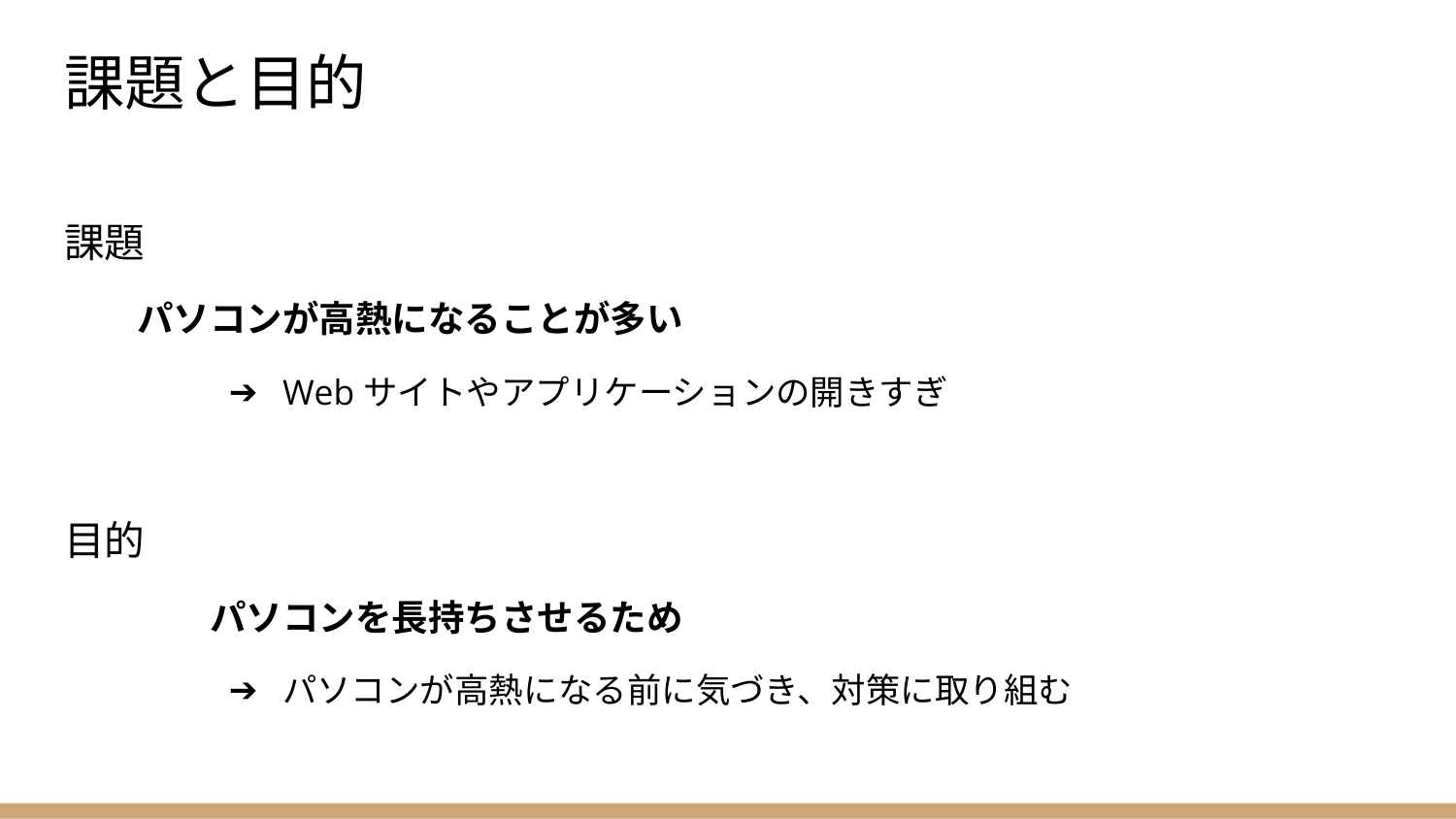

# 課題と目的
課題
パソコンが高熱になることが多い
Webサイトやアプリケーションの開きすぎ

目的
	パソコンを長持ちさせるため
パソコンが高熱になる前に気づき、対策に取り組む